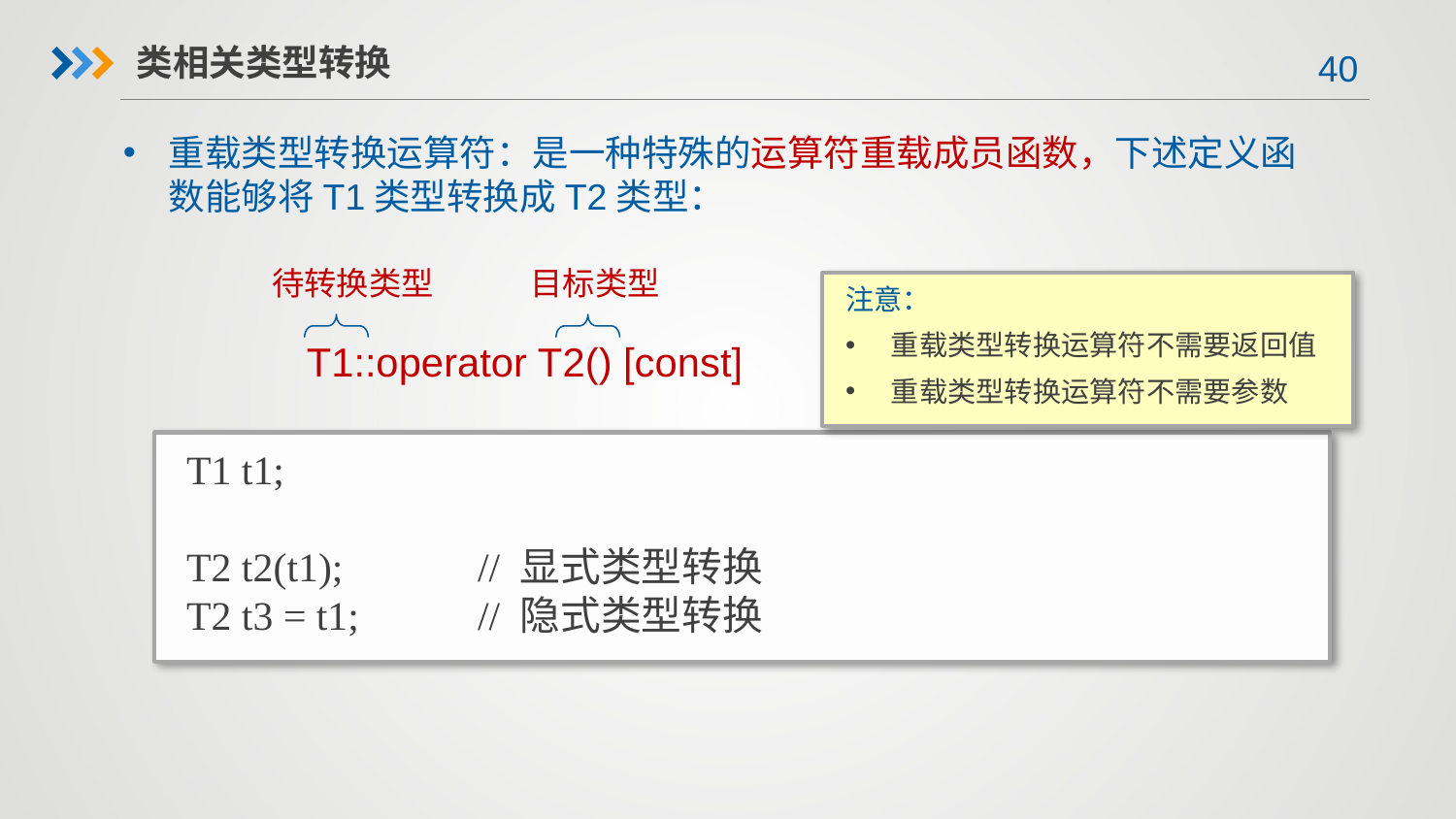

类相关类型转换
重载类型转换运算符：是一种特殊的运算符重载成员函数，下述定义函数能够将T1类型转换成T2类型：
待转换类型
目标类型

注意：
重载类型转换运算符不需要返回值
重载类型转换运算符不需要参数

T1::operator T2() [const]

T1 t1;

T2 t2(t1);	// 显式类型转换
T2 t3 = t1;	// 隐式类型转换